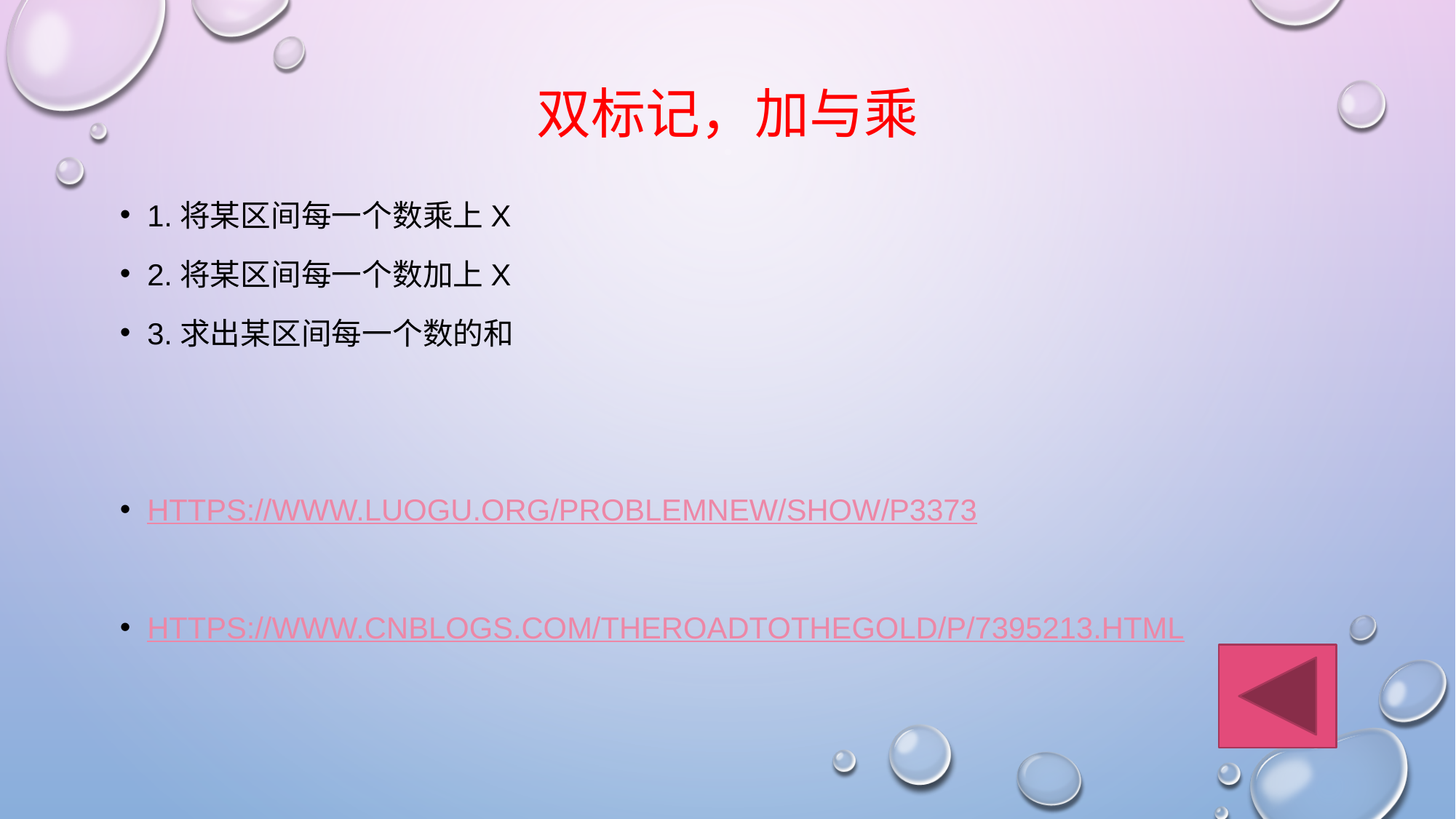

# 双标记，加与乘
1.将某区间每一个数乘上x
2.将某区间每一个数加上x
3.求出某区间每一个数的和

https://www.luogu.org/problemnew/show/P3373

https://www.cnblogs.com/TheRoadToTheGold/p/7395213.html